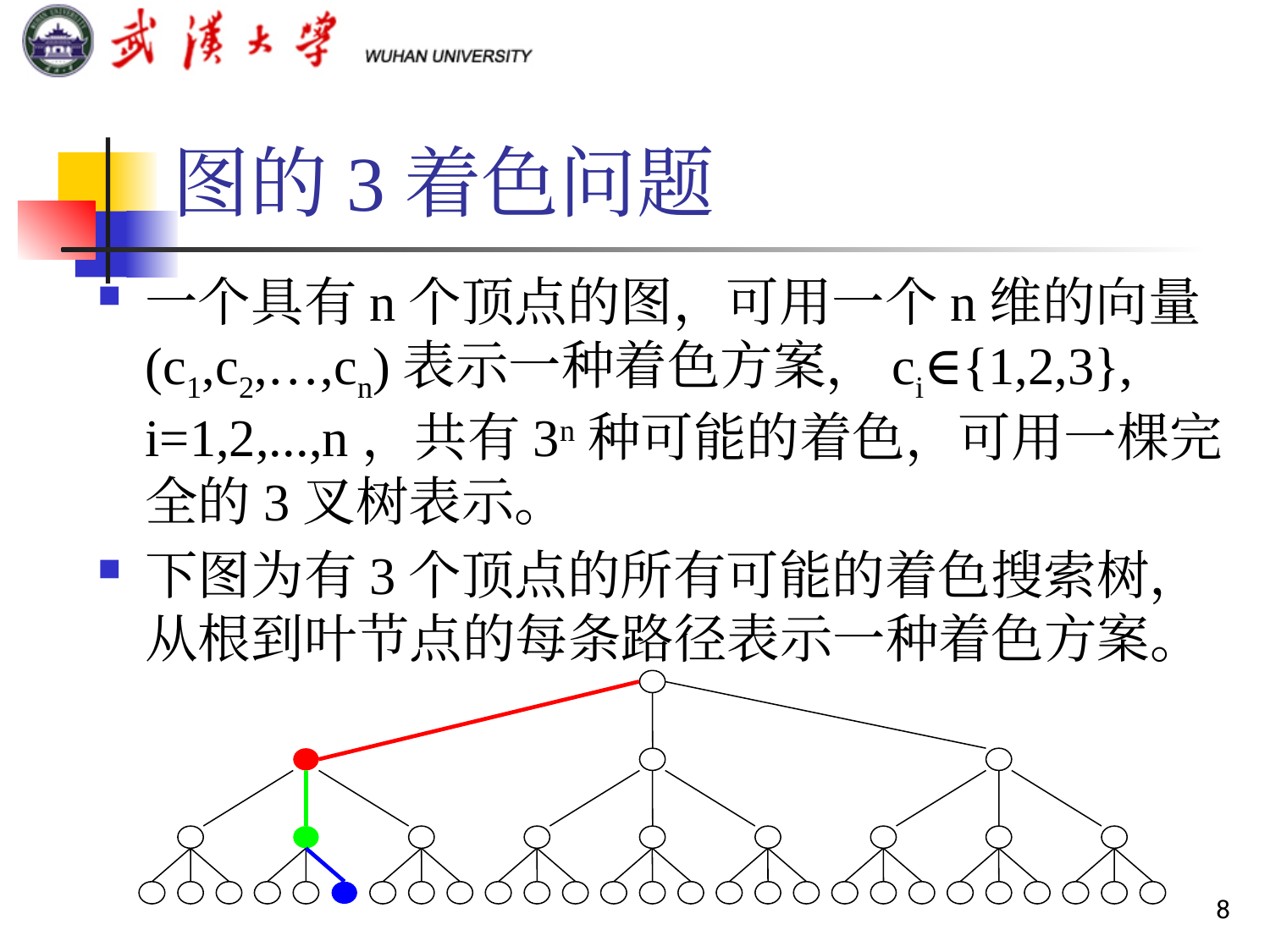

# 图的3着色问题
一个具有n个顶点的图，可用一个n维的向量(c1,c2,…,cn)表示一种着色方案，ci∈{1,2,3}, i=1,2,...,n，共有3n种可能的着色，可用一棵完全的3叉树表示。
下图为有3个顶点的所有可能的着色搜索树，从根到叶节点的每条路径表示一种着色方案。

8